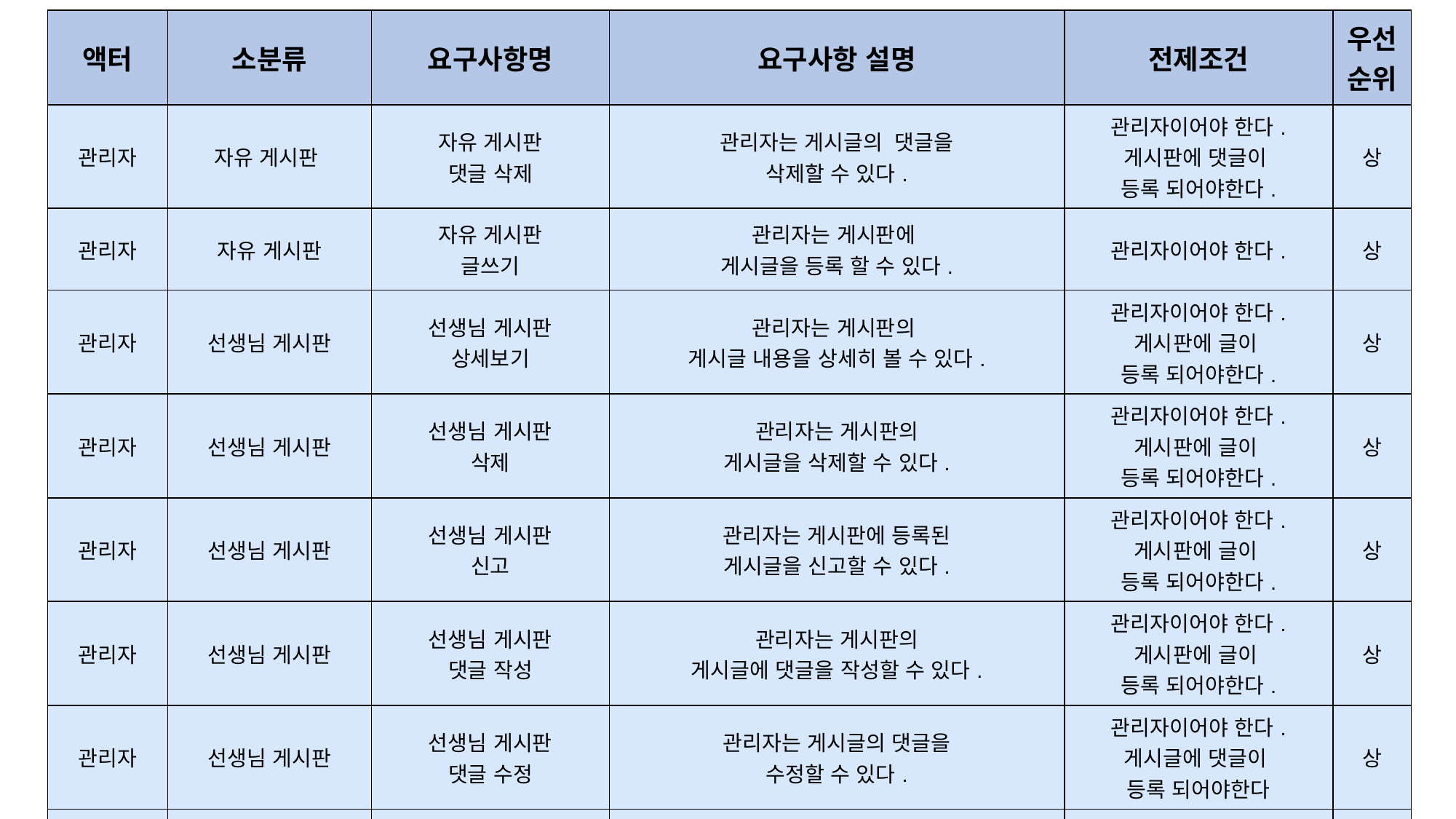

| 액터 | 소분류 | 요구사항명 | 요구사항 설명 | 전제조건 | 우선순위 |
| --- | --- | --- | --- | --- | --- |
| 관리자 | 자유 게시판 | 자유 게시판 댓글 삭제 | 관리자는 게시글의 댓글을 삭제할 수 있다. | 관리자이어야 한다. 게시판에 댓글이 등록 되어야한다. | 상 |
| 관리자 | 자유 게시판 | 자유 게시판 글쓰기 | 관리자는 게시판에 게시글을 등록 할 수 있다. | 관리자이어야 한다. | 상 |
| 관리자 | 선생님 게시판 | 선생님 게시판 상세보기 | 관리자는 게시판의 게시글 내용을 상세히 볼 수 있다. | 관리자이어야 한다. 게시판에 글이 등록 되어야한다. | 상 |
| 관리자 | 선생님 게시판 | 선생님 게시판 삭제 | 관리자는 게시판의 게시글을 삭제할 수 있다. | 관리자이어야 한다. 게시판에 글이 등록 되어야한다. | 상 |
| 관리자 | 선생님 게시판 | 선생님 게시판 신고 | 관리자는 게시판에 등록된 게시글을 신고할 수 있다. | 관리자이어야 한다. 게시판에 글이 등록 되어야한다. | 상 |
| 관리자 | 선생님 게시판 | 선생님 게시판 댓글 작성 | 관리자는 게시판의 게시글에 댓글을 작성할 수 있다. | 관리자이어야 한다. 게시판에 글이 등록 되어야한다. | 상 |
| 관리자 | 선생님 게시판 | 선생님 게시판 댓글 수정 | 관리자는 게시글의 댓글을 수정할 수 있다. | 관리자이어야 한다. 게시글에 댓글이 등록 되어야한다 | 상 |
| 관리자 | 선생님 게시판 | 선생님 게시판 댓글 삭제 | 관리자는 게시글의 댓글을 삭제할 수 있다. | 관리자이어야 한다. 게시글에 댓글이 등록 되어야한다 | 상 |